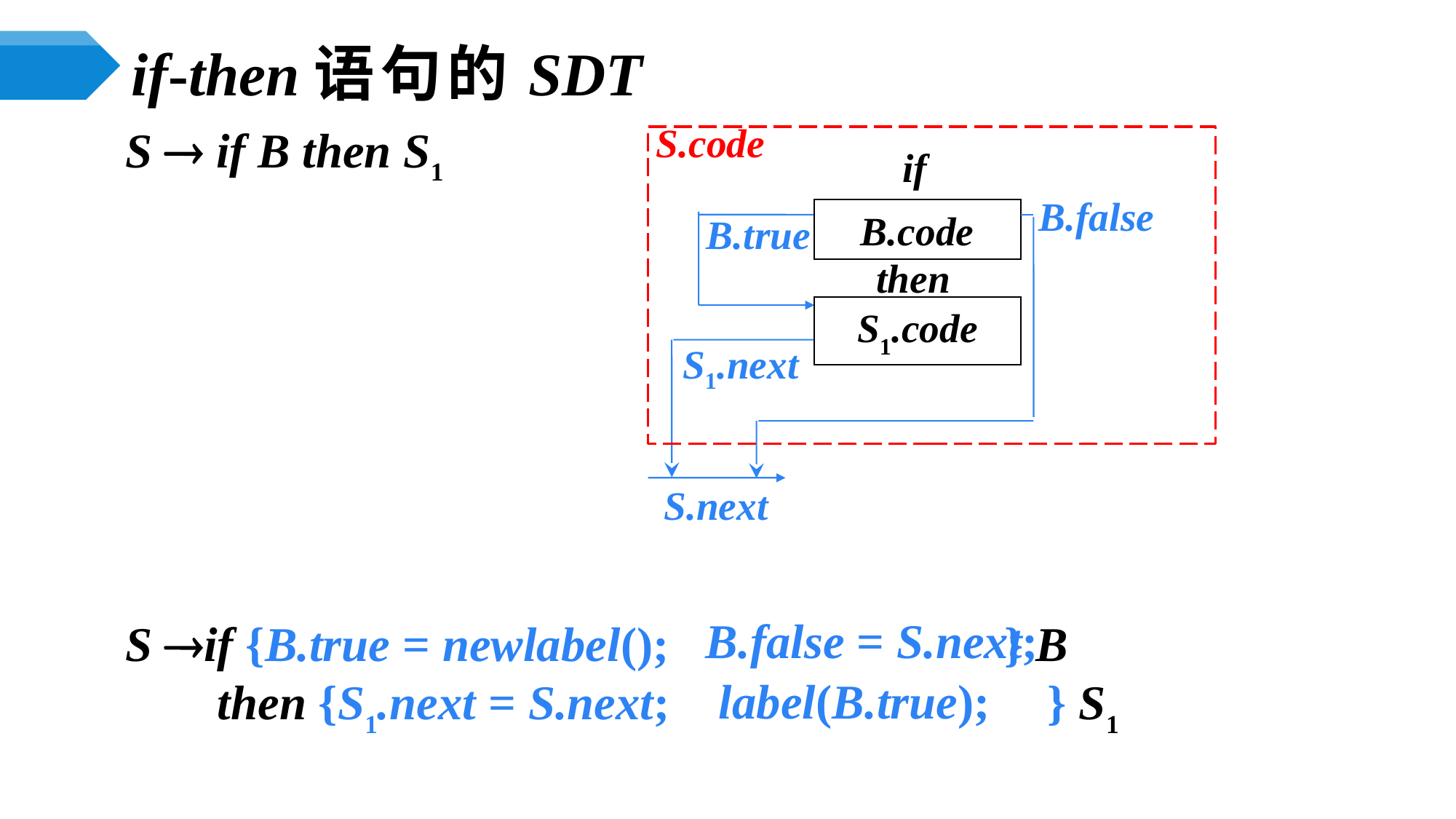

# if-then语句的SDT
S.code
S → if B then S1

S →if {B.true = newlabel();                         } B
	    then {S1.next = S.next;                               } S1

if
B.code
then
S1.code
B.false

B.true

S1.next

S.next

B.false = S.next;
label(B.true);